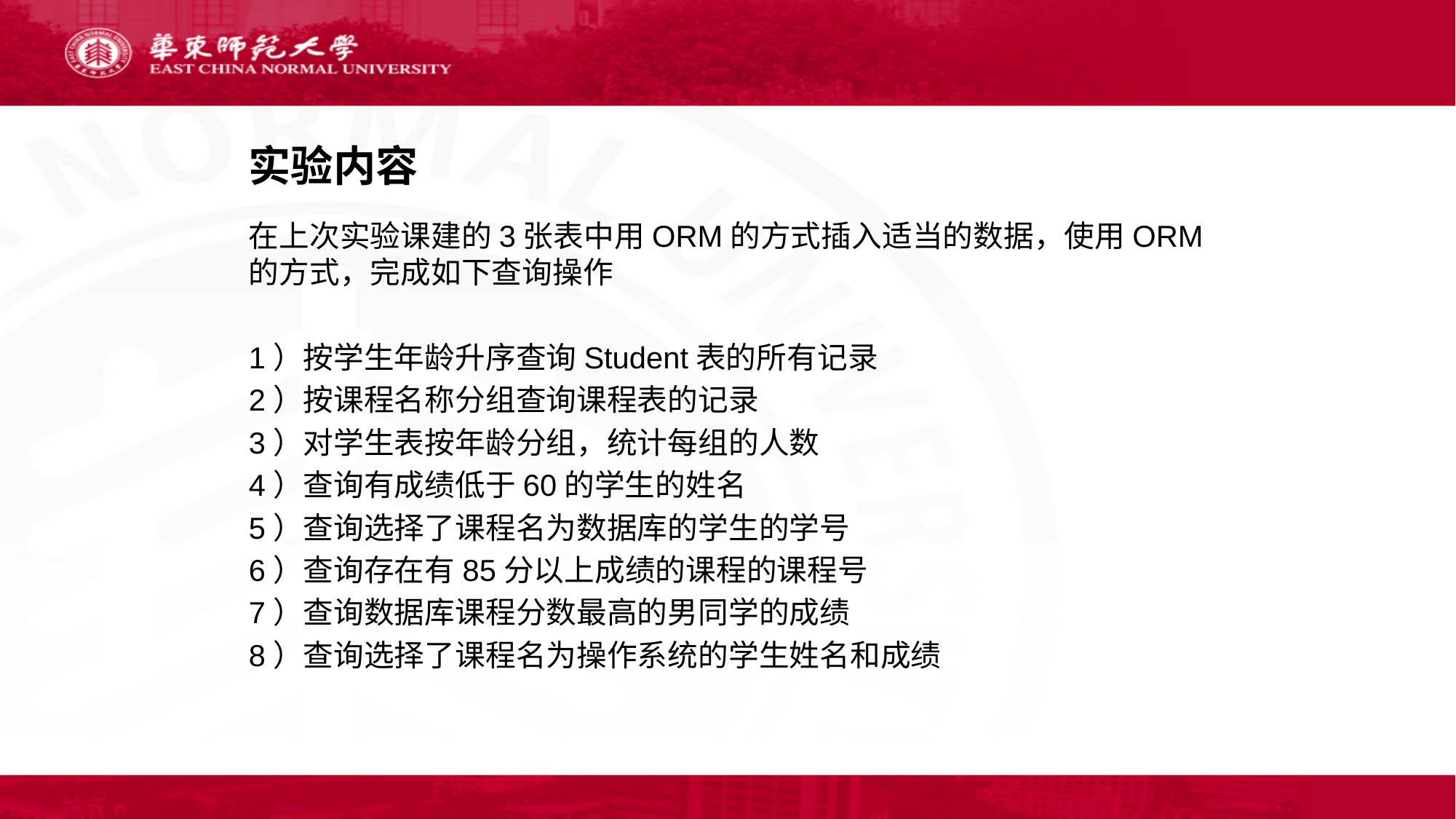

# 实验内容
在上次实验课建的3张表中用ORM的方式插入适当的数据，使用ORM的方式，完成如下查询操作

1）按学生年龄升序查询Student表的所有记录
2）按课程名称分组查询课程表的记录
3）对学生表按年龄分组，统计每组的人数
4）查询有成绩低于60的学生的姓名
5）查询选择了课程名为数据库的学生的学号
6）查询存在有85分以上成绩的课程的课程号
7）查询数据库课程分数最高的男同学的成绩
8）查询选择了课程名为操作系统的学生姓名和成绩